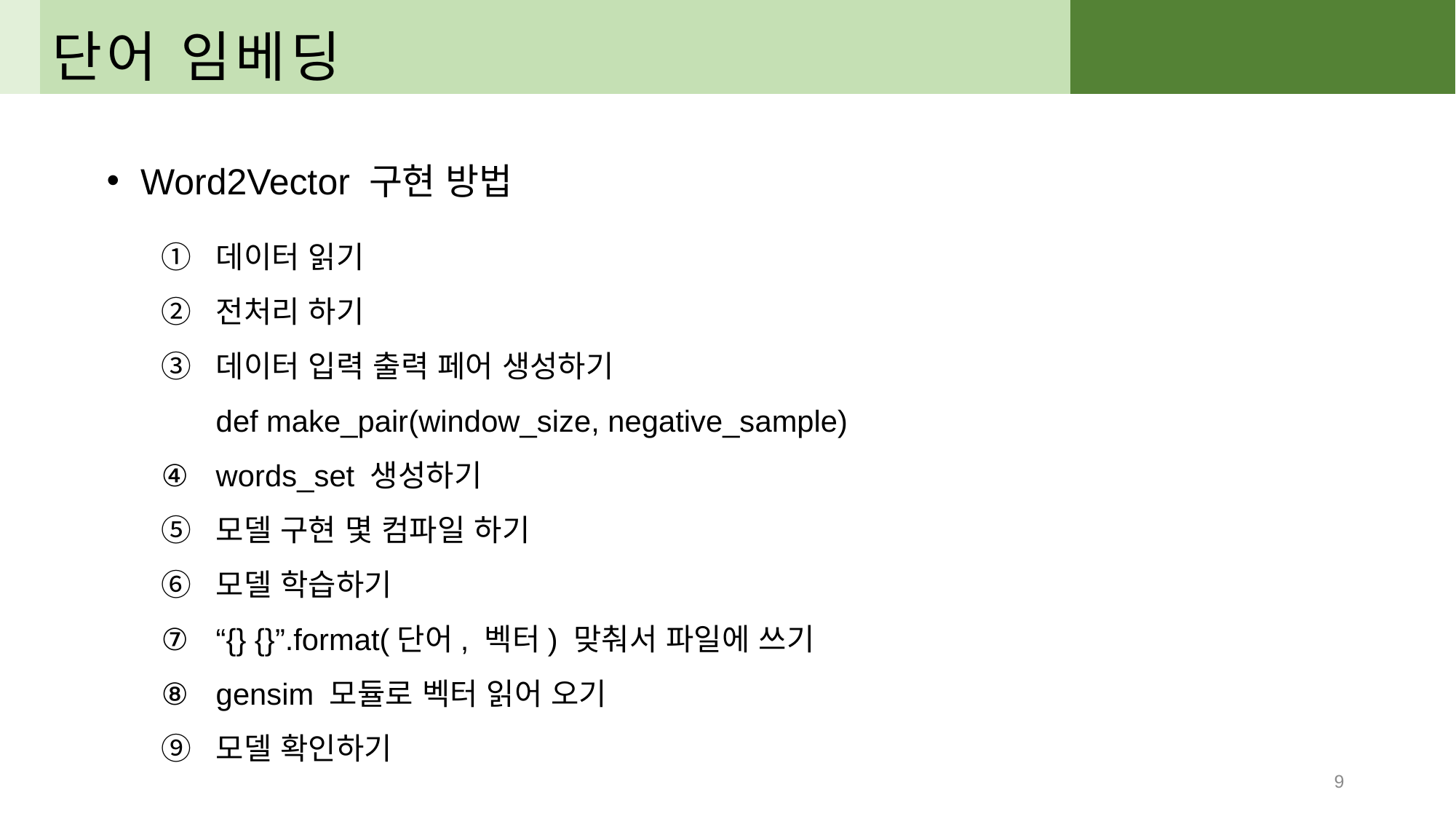

단어 임베딩

Word2Vector 구현 방법

데이터 읽기
전처리 하기
데이터 입력 출력 페어 생성하기
def make_pair(window_size, negative_sample)
words_set 생성하기
모델 구현 몇 컴파일 하기
모델 학습하기
“{} {}”.format(단어, 벡터) 맞춰서 파일에 쓰기
gensim 모듈로 벡터 읽어 오기
모델 확인하기
9